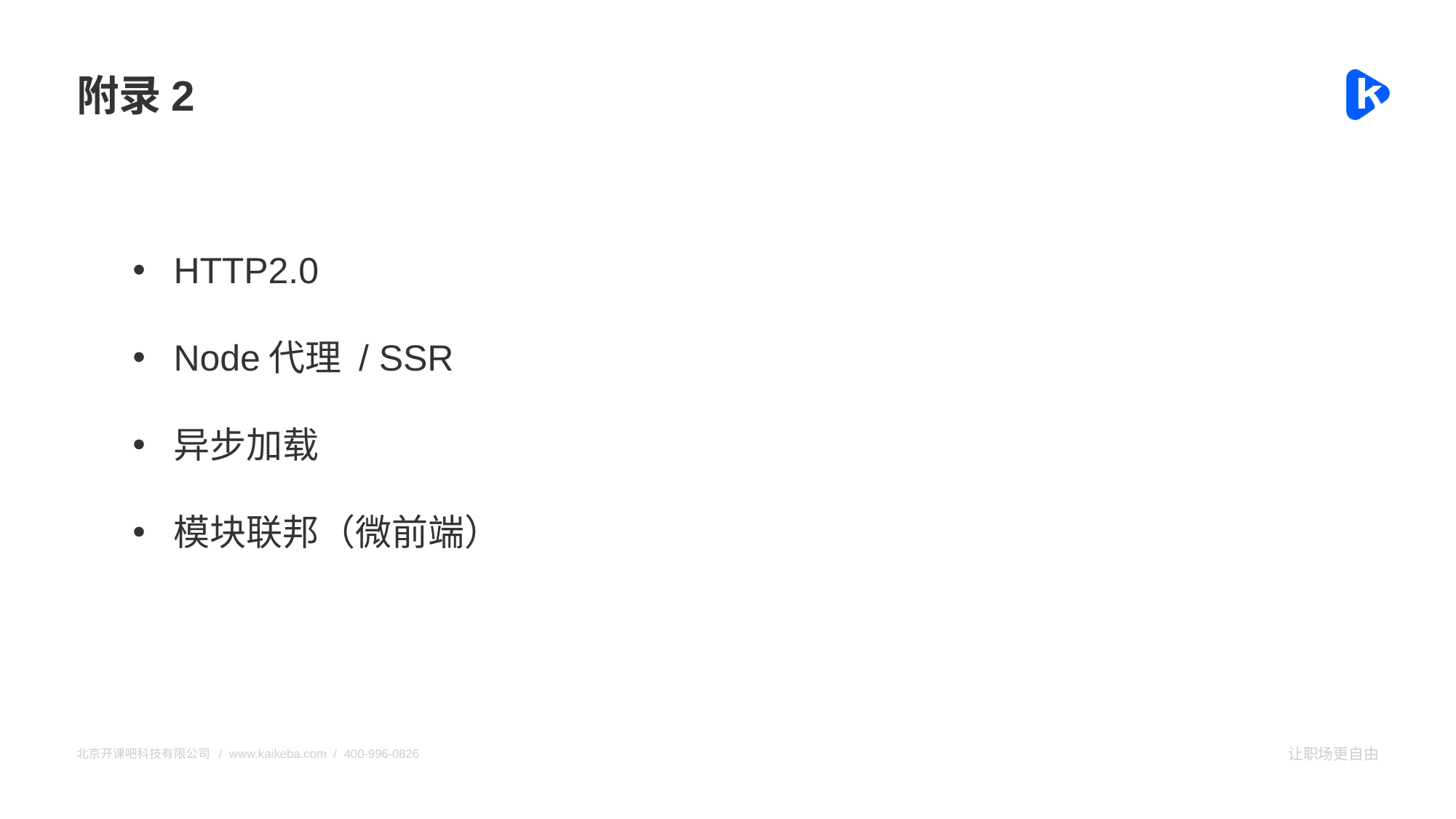

附录2
HTTP2.0
Node代理 / SSR
异步加载
模块联邦（微前端）